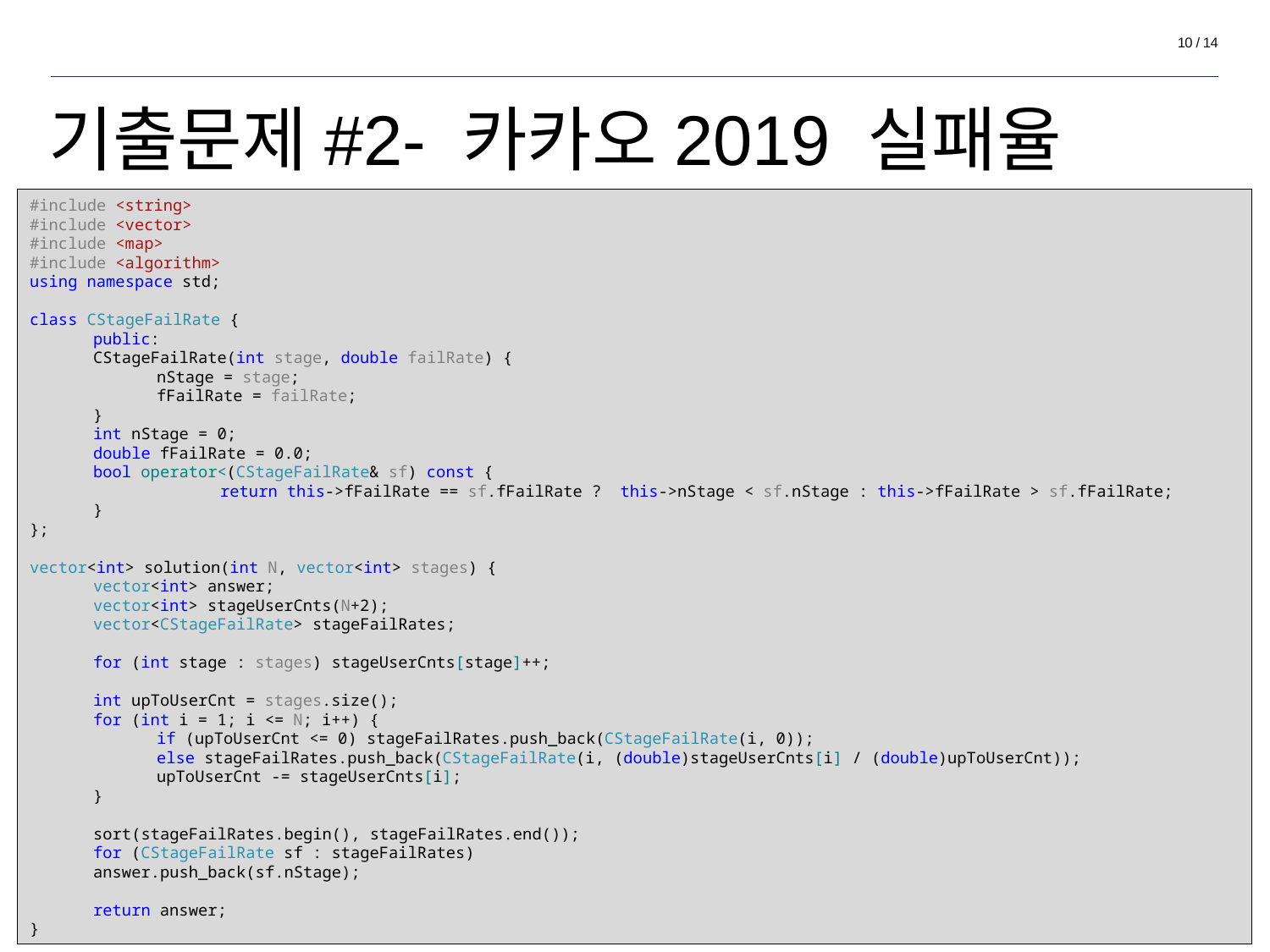

10 / 14
# 기출문제#2- 카카오2019 실패율
#include <string>
#include <vector>
#include <map>
#include <algorithm>
using namespace std;

class CStageFailRate {
public:
CStageFailRate(int stage, double failRate) {
nStage = stage;
fFailRate = failRate;
}
int nStage = 0;
double fFailRate = 0.0;
bool operator<(CStageFailRate& sf) const {
	return this->fFailRate == sf.fFailRate ?  this->nStage < sf.nStage : this->fFailRate > sf.fFailRate;
}
};

vector<int> solution(int N, vector<int> stages) {
vector<int> answer;
vector<int> stageUserCnts(N+2);
vector<CStageFailRate> stageFailRates;

for (int stage : stages) stageUserCnts[stage]++;

int upToUserCnt = stages.size();
for (int i = 1; i <= N; i++) {
if (upToUserCnt <= 0) stageFailRates.push_back(CStageFailRate(i, 0));
else stageFailRates.push_back(CStageFailRate(i, (double)stageUserCnts[i] / (double)upToUserCnt));
upToUserCnt -= stageUserCnts[i];
}

sort(stageFailRates.begin(), stageFailRates.end());
for (CStageFailRate sf : stageFailRates)
answer.push_back(sf.nStage);

return answer;
}